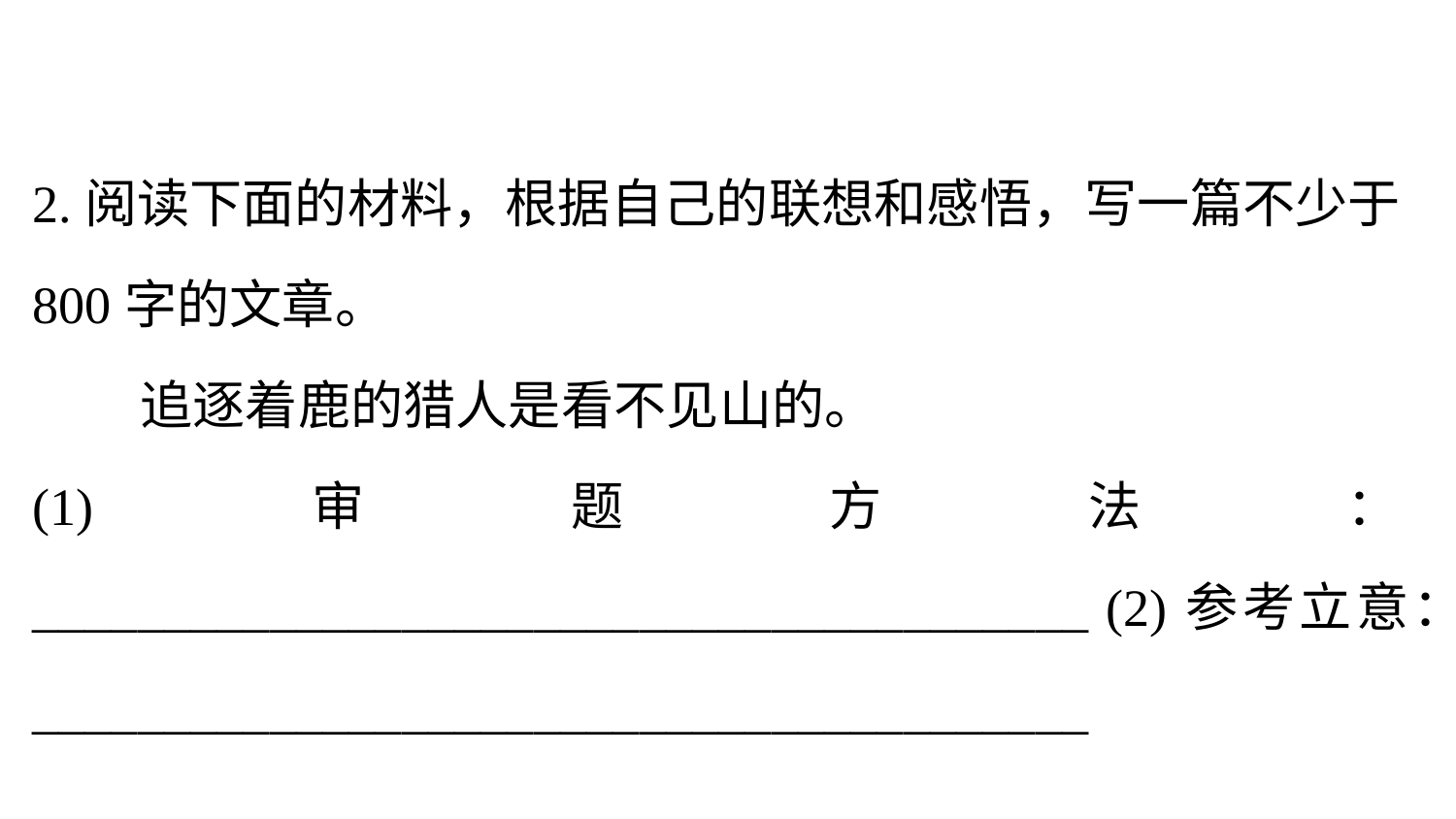

2.阅读下面的材料，根据自己的联想和感悟，写一篇不少于800字的文章。
        追逐着鹿的猎人是看不见山的。
(1)审题方法：________________________________________ (2)参考立意：________________________________________